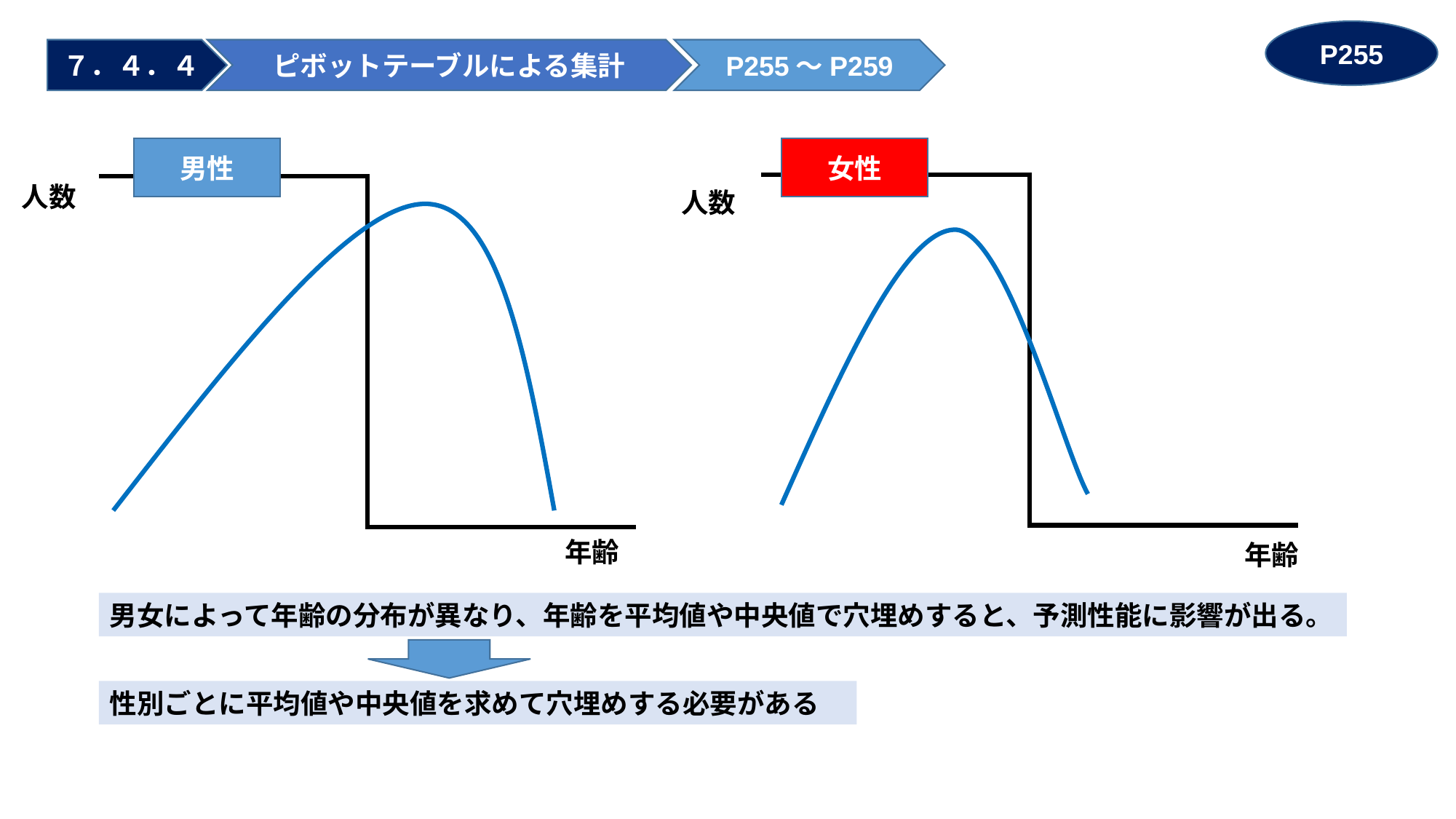

P255
７．４．４
ピボットテーブルによる集計
P255～P259
女性
男性
人数
人数

年齢
年齢
男女によって年齢の分布が異なり、年齢を平均値や中央値で穴埋めすると、予測性能に影響が出る。

性別ごとに平均値や中央値を求めて穴埋めする必要がある